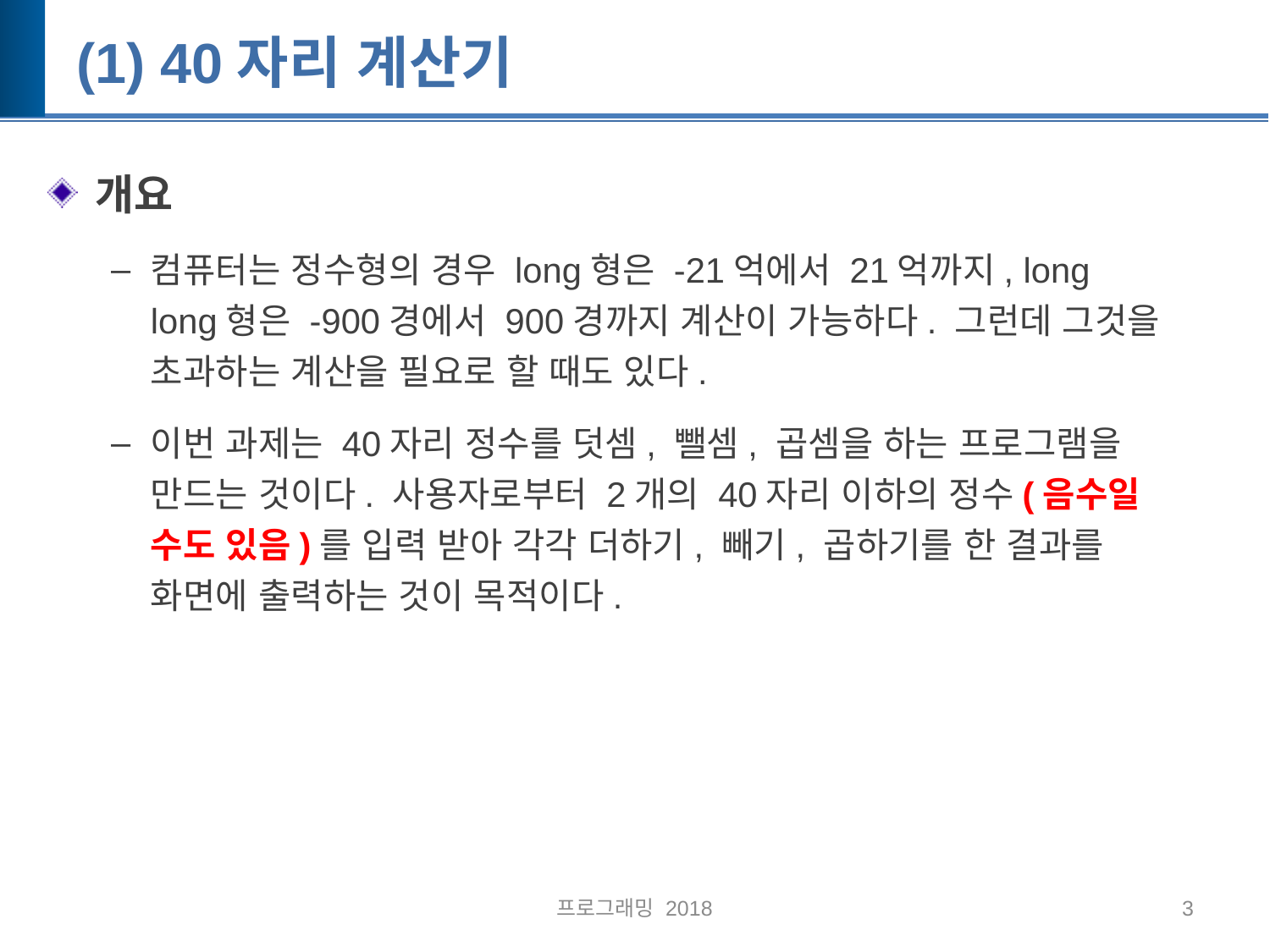

# (1) 40자리 계산기
개요
컴퓨터는 정수형의 경우 long형은 -21억에서 21억까지, long long형은 -900경에서 900경까지 계산이 가능하다. 그런데 그것을 초과하는 계산을 필요로 할 때도 있다.
이번 과제는 40자리 정수를 덧셈, 뺄셈, 곱셈을 하는 프로그램을 만드는 것이다. 사용자로부터 2개의 40자리 이하의 정수(음수일 수도 있음)를 입력 받아 각각 더하기, 빼기, 곱하기를 한 결과를 화면에 출력하는 것이 목적이다.

프로그래밍 2018
3